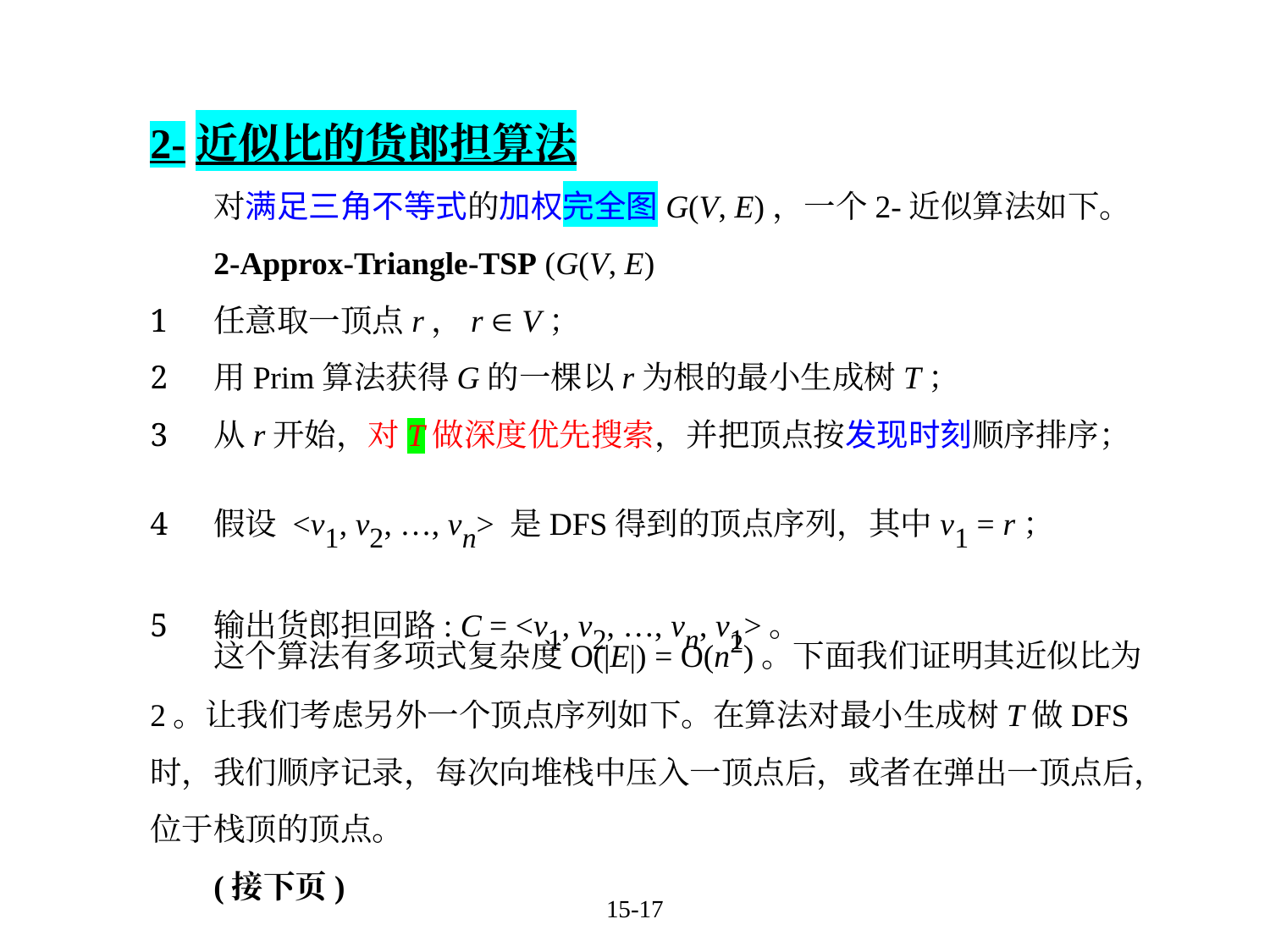

2-近似比的货郎担算法
对满足三角不等式的加权完全图G(V, E)，一个2-近似算法如下。
2-Approx-Triangle-TSP (G(V, E)
任意取一顶点r，r ∈ V；
用Prim算法获得G的一棵以r为根的最小生成树T；
从r开始，对T做深度优先搜索，并把顶点按发现时刻顺序排序；
假设 <v1, v2, …, vn> 是DFS得到的顶点序列，其中v1 = r；
输出货郎担回路: C = <v1, v2, …, vn, v1>。
这个算法有多项式复杂度O(|E|) = O(n2)。下面我们证明其近似比为2。让我们考虑另外一个顶点序列如下。在算法对最小生成树T做DFS时，我们顺序记录，每次向堆栈中压入一顶点后，或者在弹出一顶点后，位于栈顶的顶点。
(接下页)
15-17